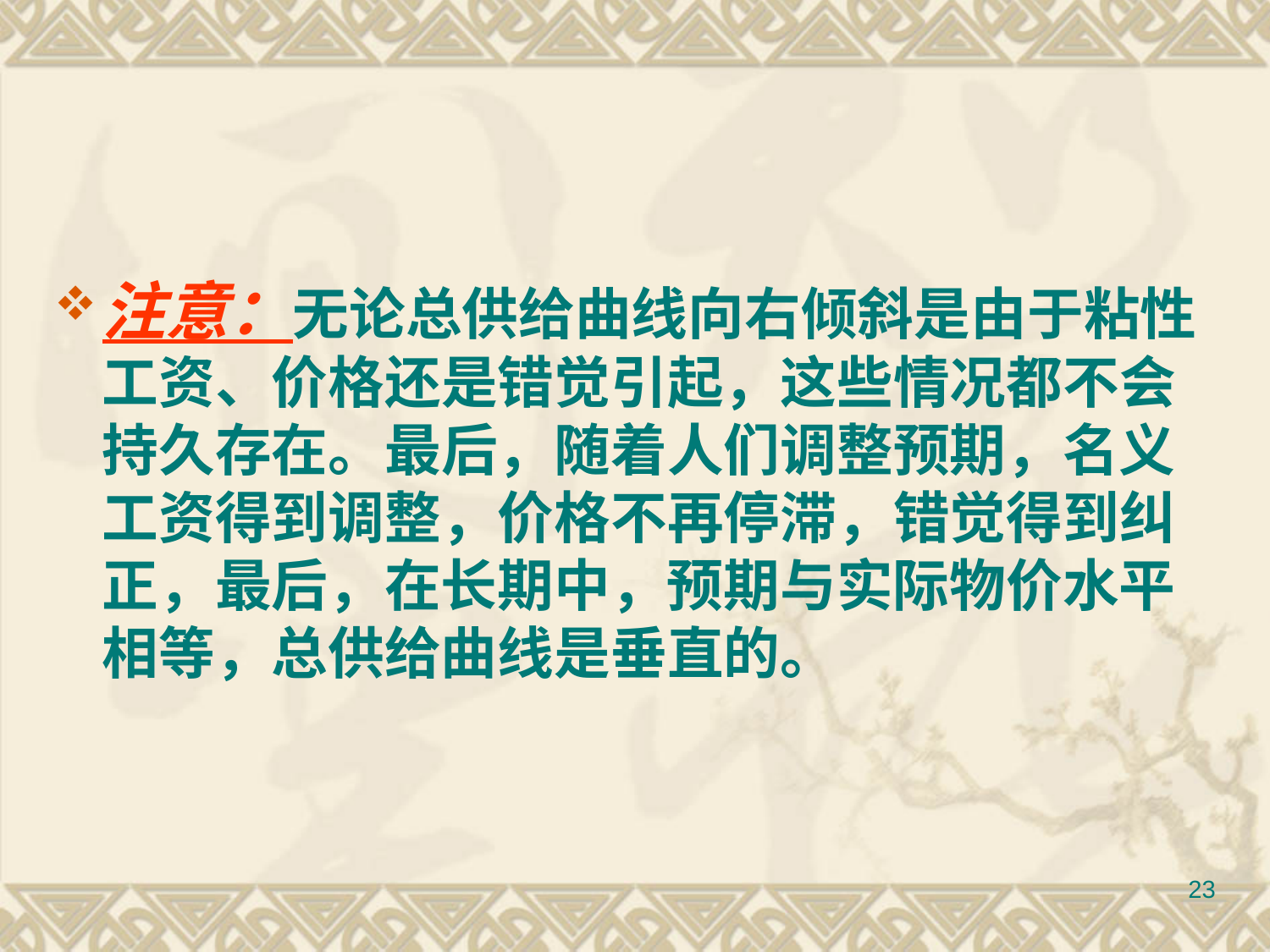

#
注意：无论总供给曲线向右倾斜是由于粘性工资、价格还是错觉引起，这些情况都不会持久存在。最后，随着人们调整预期，名义工资得到调整，价格不再停滞，错觉得到纠正，最后，在长期中，预期与实际物价水平相等，总供给曲线是垂直的。

23